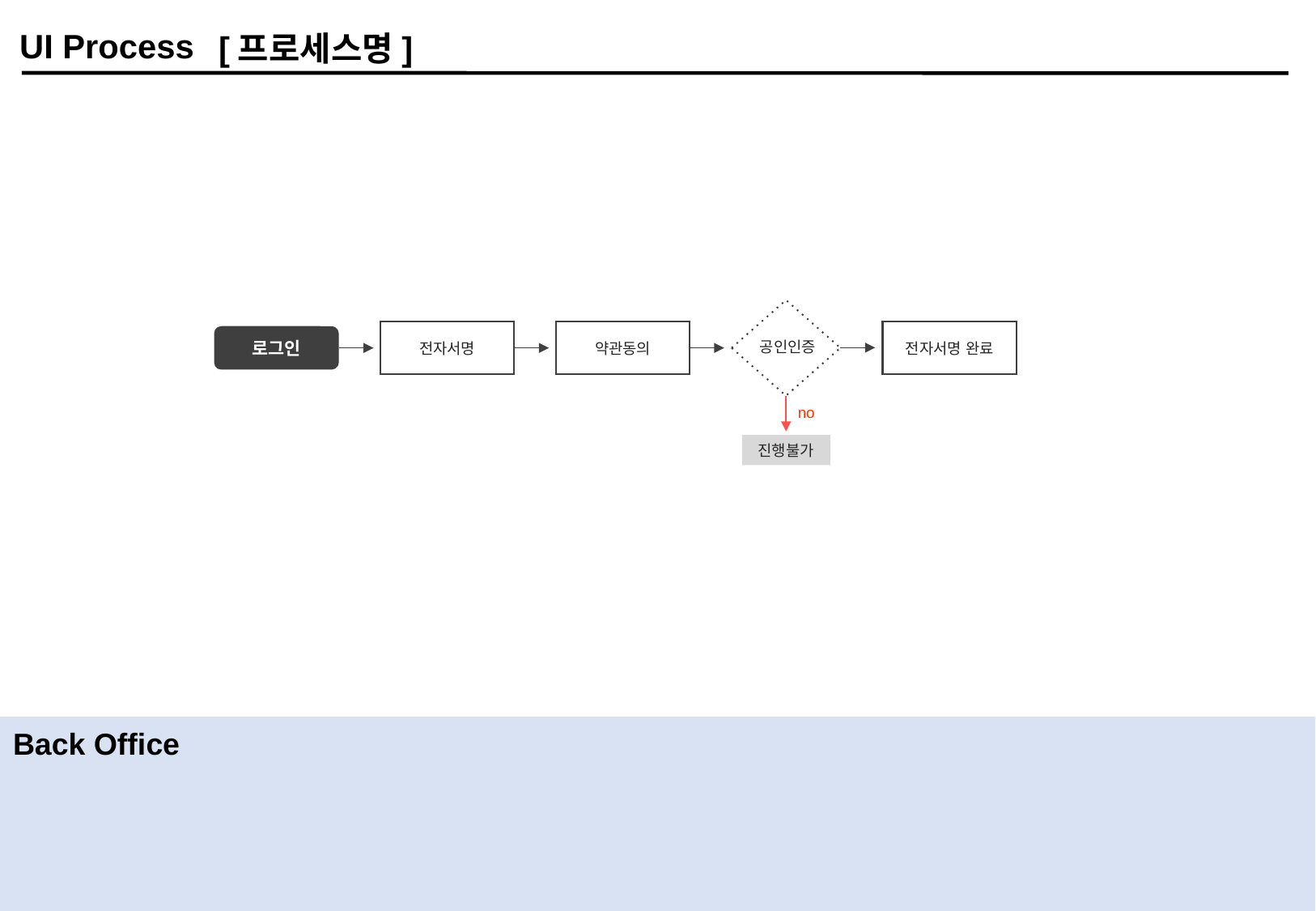

[프로세스명]

전자서명
약관동의
전자서명 완료
로그인
공인인증
no
진행불가